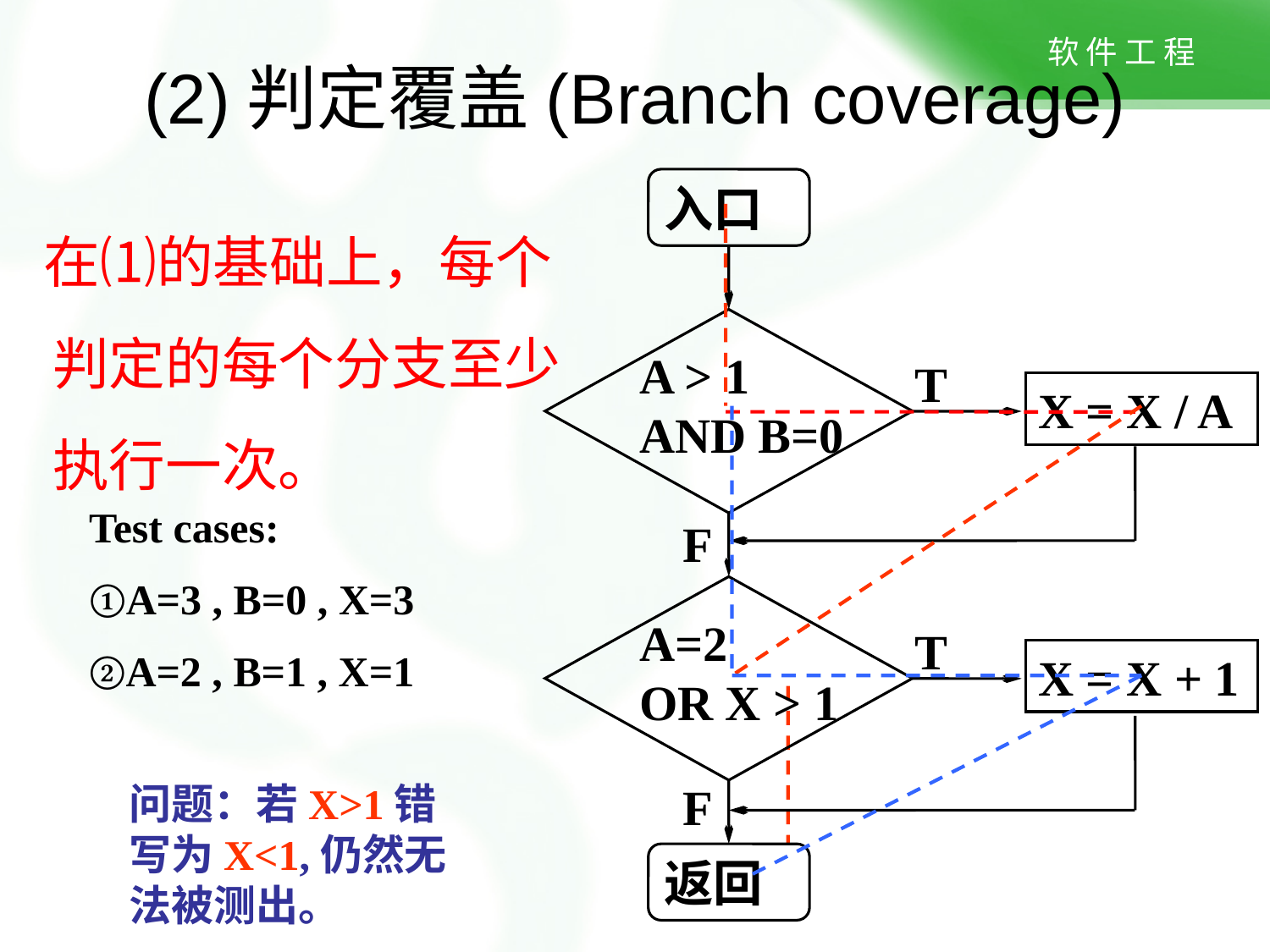

(2)判定覆盖(Branch coverage)
入口

A > 1
AND B=0
T
X = X / A

F

A=2
OR X > 1
T

X = X + 1

F

返回

  在⑴的基础上，每个判定的每个分支至少执行一次。
Test cases:
①A=3 , B=0 , X=3
②A=2 , B=1 , X=1
问题：若X>1错写为X<1,仍然无法被测出。